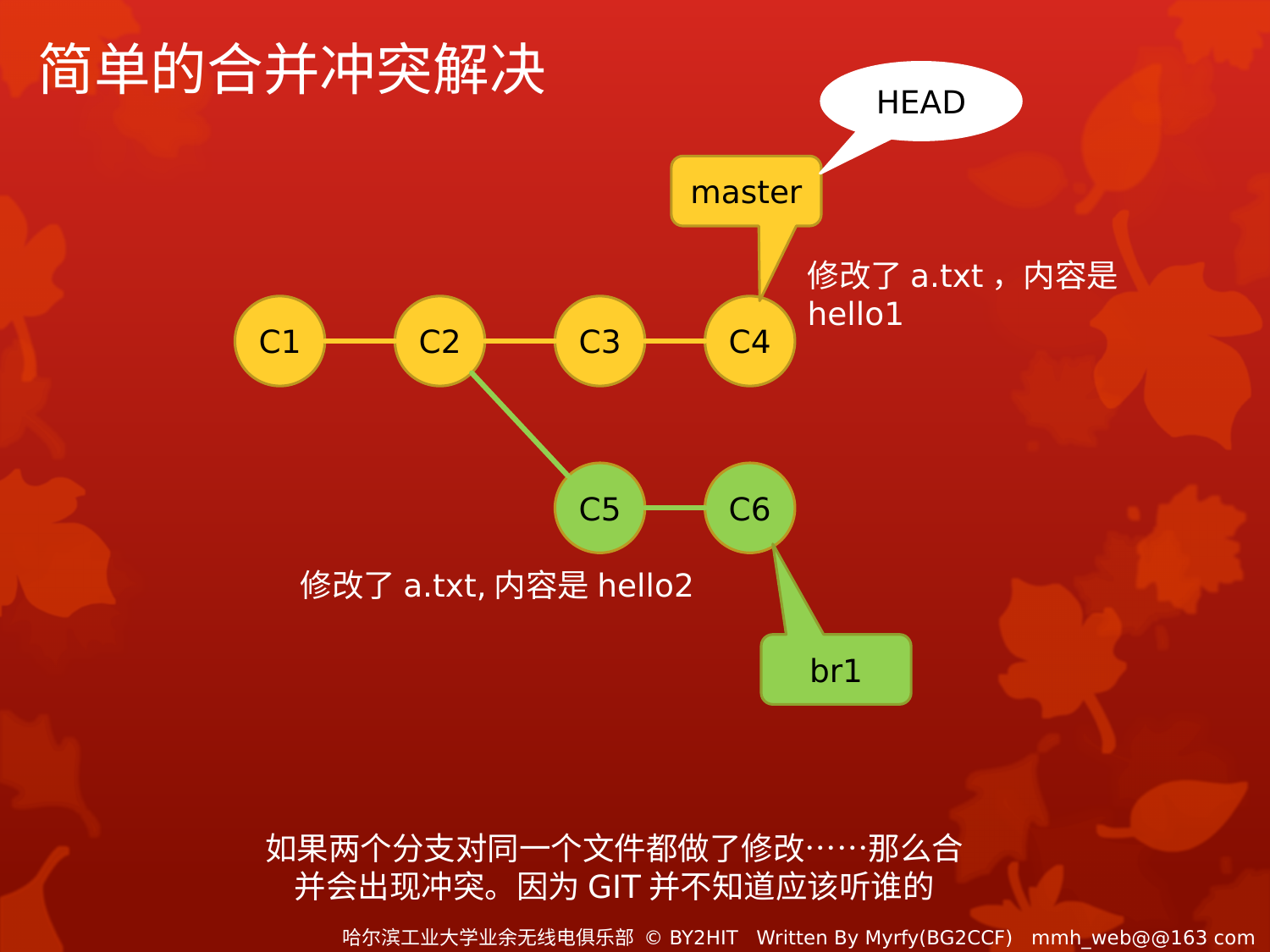

# 简单的合并冲突解决
HEAD
master
修改了a.txt，内容是hello1
C1
C2
C3
C4
C5
C6
修改了a.txt,内容是hello2
br1
如果两个分支对同一个文件都做了修改……那么合并会出现冲突。因为GIT并不知道应该听谁的